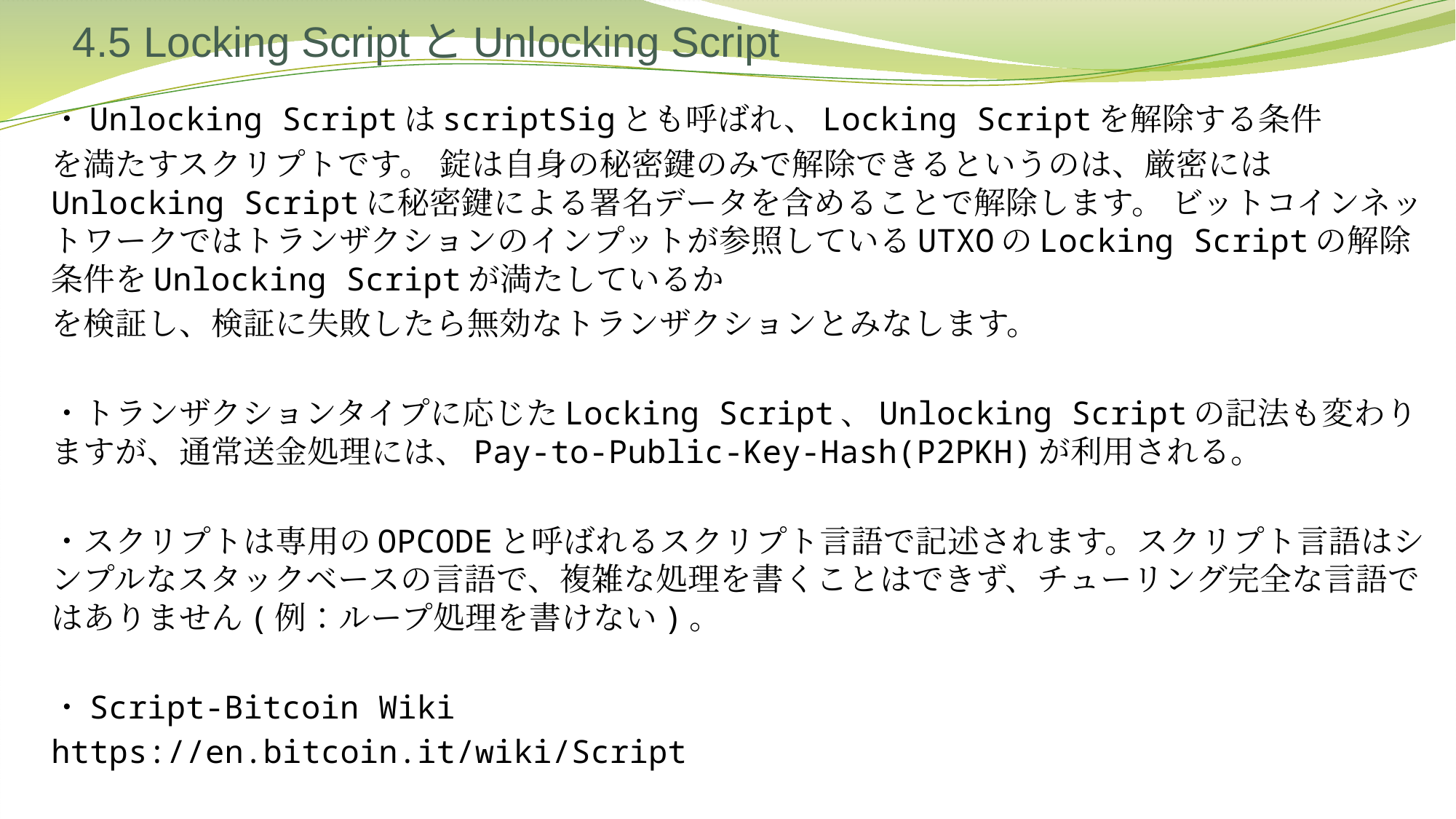

# 4.5 Locking ScriptとUnlocking Script
・Unlocking ScriptはscriptSigとも呼ばれ、Locking Scriptを解除する条件
を満たすスクリプトです。 錠は自身の秘密鍵のみで解除できるというのは、厳密にはUnlocking Scriptに秘密鍵による署名データを含めることで解除します。 ビットコインネットワークではトランザクションのインプットが参照しているUTXOのLocking Scriptの解除条件をUnlocking Scriptが満たしているか
を検証し、検証に失敗したら無効なトランザクションとみなします。

・トランザクションタイプに応じたLocking Script、Unlocking Scriptの記法も変わりますが、通常送金処理には、Pay-to-Public-Key-Hash(P2PKH)が利用される。

・スクリプトは専用のOPCODEと呼ばれるスクリプト言語で記述されます。スクリプト言語はシンプルなスタックベースの言語で、複雑な処理を書くことはできず、チューリング完全な言語ではありません(例：ループ処理を書けない)。

・Script-Bitcoin Wiki
https://en.bitcoin.it/wiki/Script